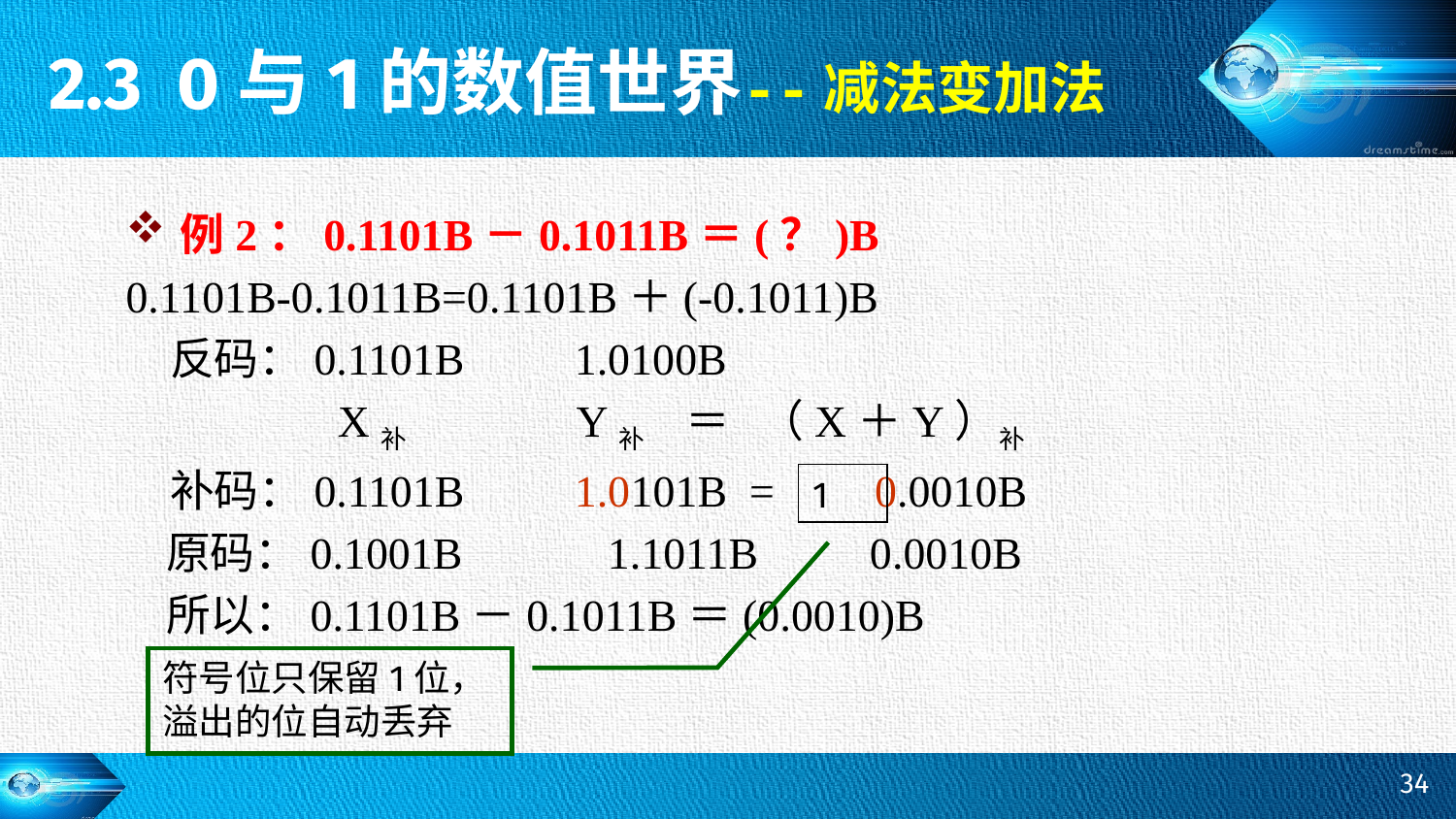

2.3  0与1的数值世界
--减法变加法
例2：0.1101B－0.1011B＝(？)B
0.1101B-0.1011B=0.1101B＋(-0.1011)B
　反码：0.1101B　　1.0100B
                   X补                Y补       ＝   （X＋Y）补
　补码：0.1101B　　1.0101B  =         0.0010B
   原码：0.1001B             1.1011B          0.0010B
   所以：0.1101B－0.1011B＝(0.0010)B

1
符号位只保留1位，溢出的位自动丢弃
34